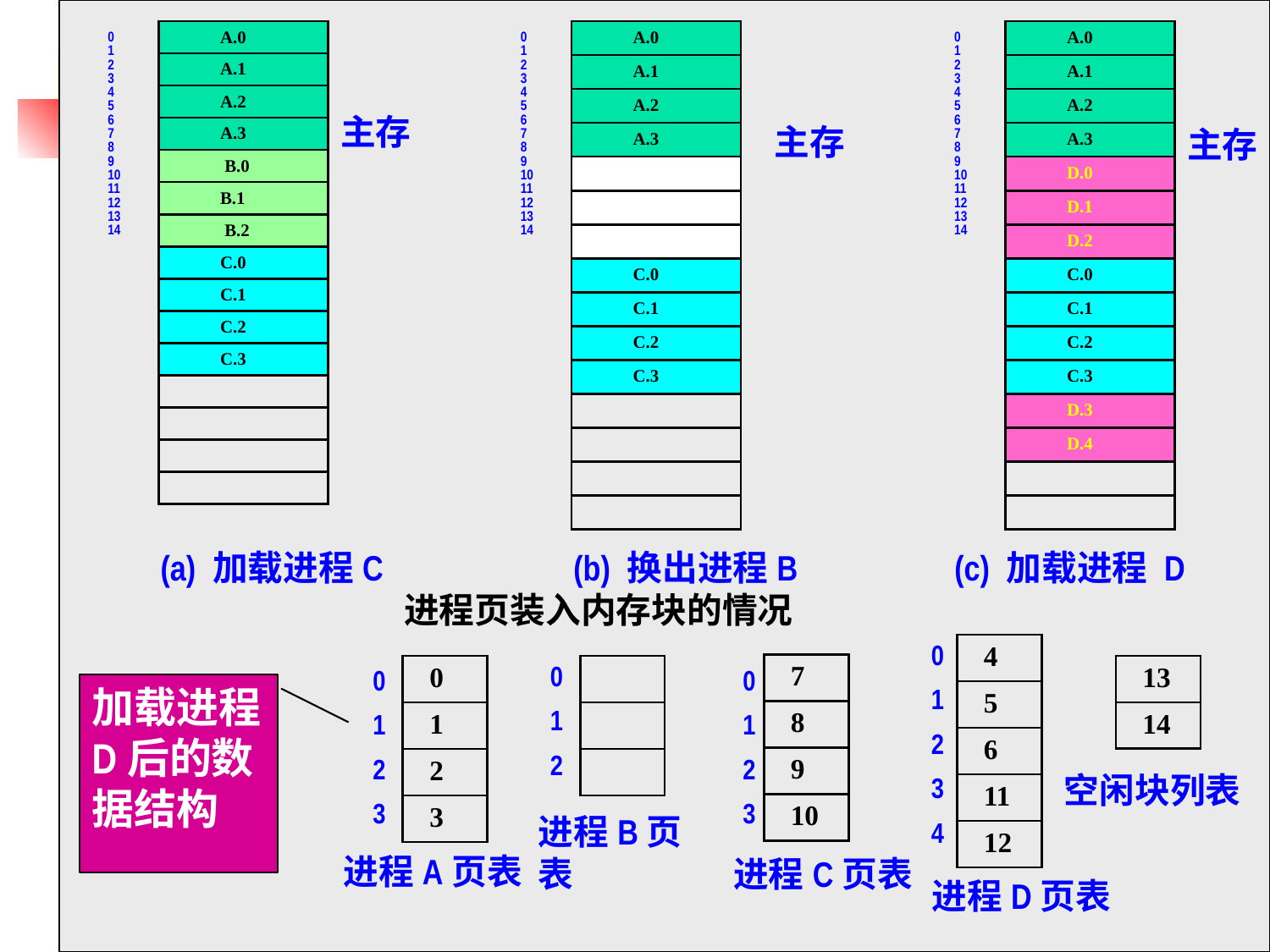

| A.0 |
| --- |
| A.1 |
| A.2 |
| A.3 |
| B.0 |
| B.1 |
| B.2 |
| C.0 |
| C.1 |
| C.2 |
| C.3 |
|  |
|  |
|  |
|  |
| A.0 |
| --- |
| A.1 |
| A.2 |
| A.3 |
|  |
|  |
|  |
| C.0 |
| C.1 |
| C.2 |
| C.3 |
|  |
|  |
|  |
|  |
| A.0 |
| --- |
| A.1 |
| A.2 |
| A.3 |
| D.0 |
| D.1 |
| D.2 |
| C.0 |
| C.1 |
| C.2 |
| C.3 |
| D.3 |
| D.4 |
|  |
|  |
0
1
2
3
4
5
6
7
8
9
10
11
12
13
14
0
1
2
3
4
5
6
7
8
9
10
11
12
13
14
0
1
2
3
4
5
6
7
8
9
10
11
12
13
14
主存
主存
主存
(a) 加载进程C
(b) 换出进程B
(c) 加载进程 D
进程页装入内存块的情况
0
1
2
3
4
| 4 |
| --- |
| 5 |
| 6 |
| 11 |
| 12 |
| 7 |
| --- |
| 8 |
| 9 |
| 10 |
| 0 |
| --- |
| 1 |
| 2 |
| 3 |
0
1
2

|  |
| --- |
|  |
|  |
| 13 |
| --- |
| 14 |
0
1
2
3
0
1
2
3
加载进程D后的数据结构
空闲块列表
进程B页表
进程A页表
进程C页表
进程D页表